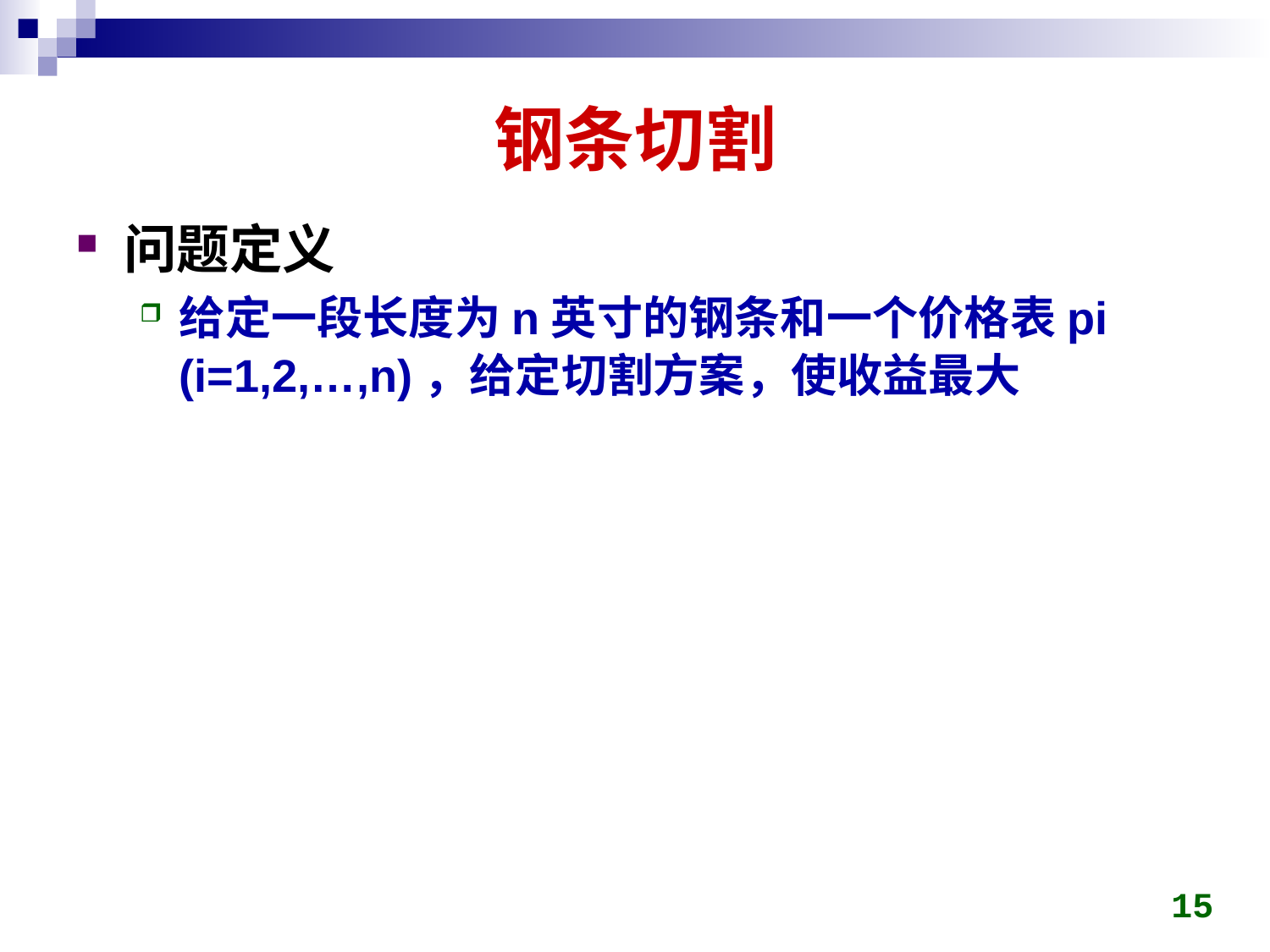

# 钢条切割
问题定义
给定一段长度为n英寸的钢条和一个价格表pi (i=1,2,…,n)，给定切割方案，使收益最大
15